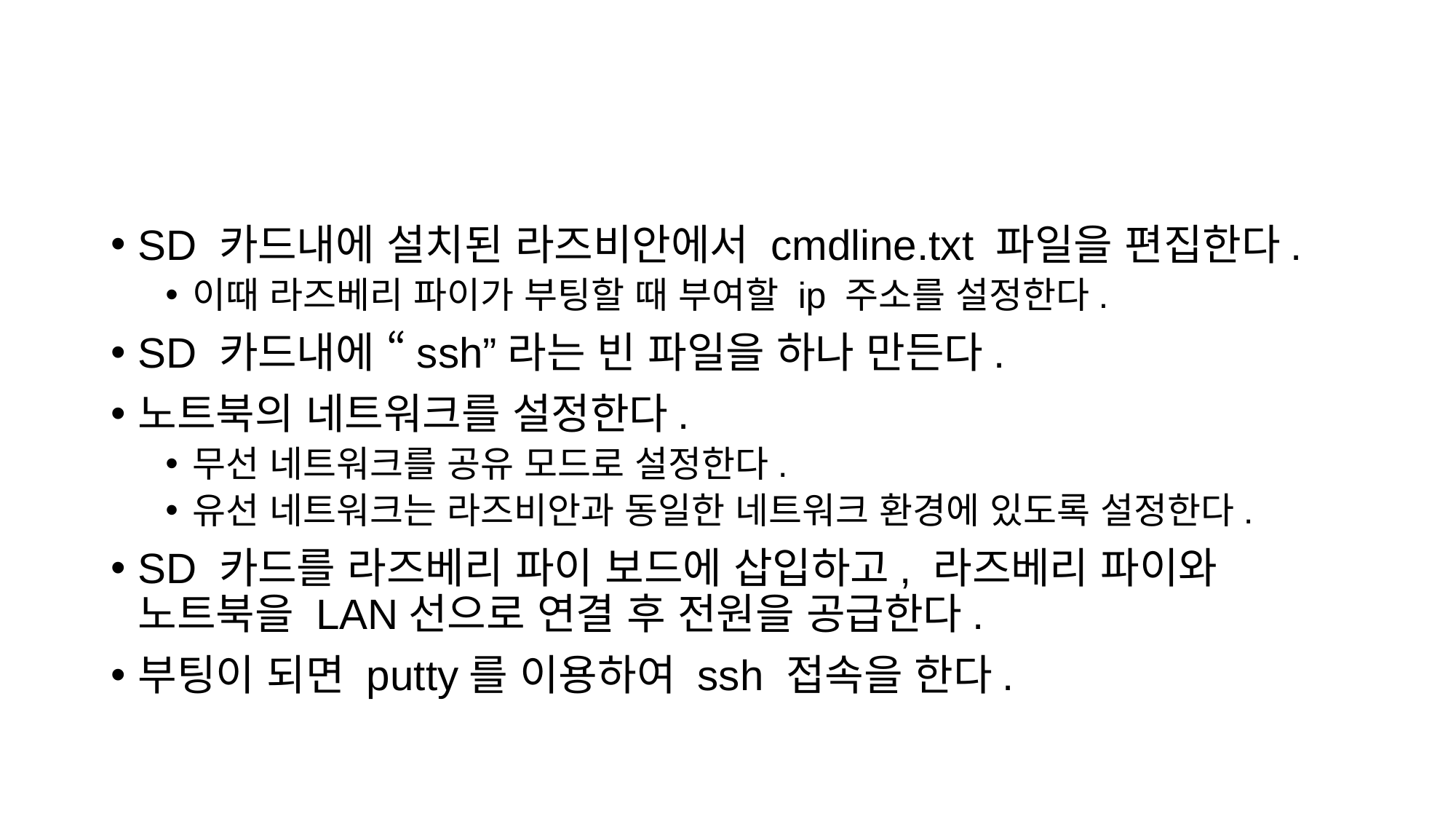

#
SD 카드내에 설치된 라즈비안에서 cmdline.txt 파일을 편집한다.
이때 라즈베리 파이가 부팅할 때 부여할 ip 주소를 설정한다.
SD 카드내에 “ssh”라는 빈 파일을 하나 만든다.
노트북의 네트워크를 설정한다.
무선 네트워크를 공유 모드로 설정한다.
유선 네트워크는 라즈비안과 동일한 네트워크 환경에 있도록 설정한다.
SD 카드를 라즈베리 파이 보드에 삽입하고, 라즈베리 파이와 노트북을 LAN선으로 연결 후 전원을 공급한다.
부팅이 되면 putty를 이용하여 ssh 접속을 한다.